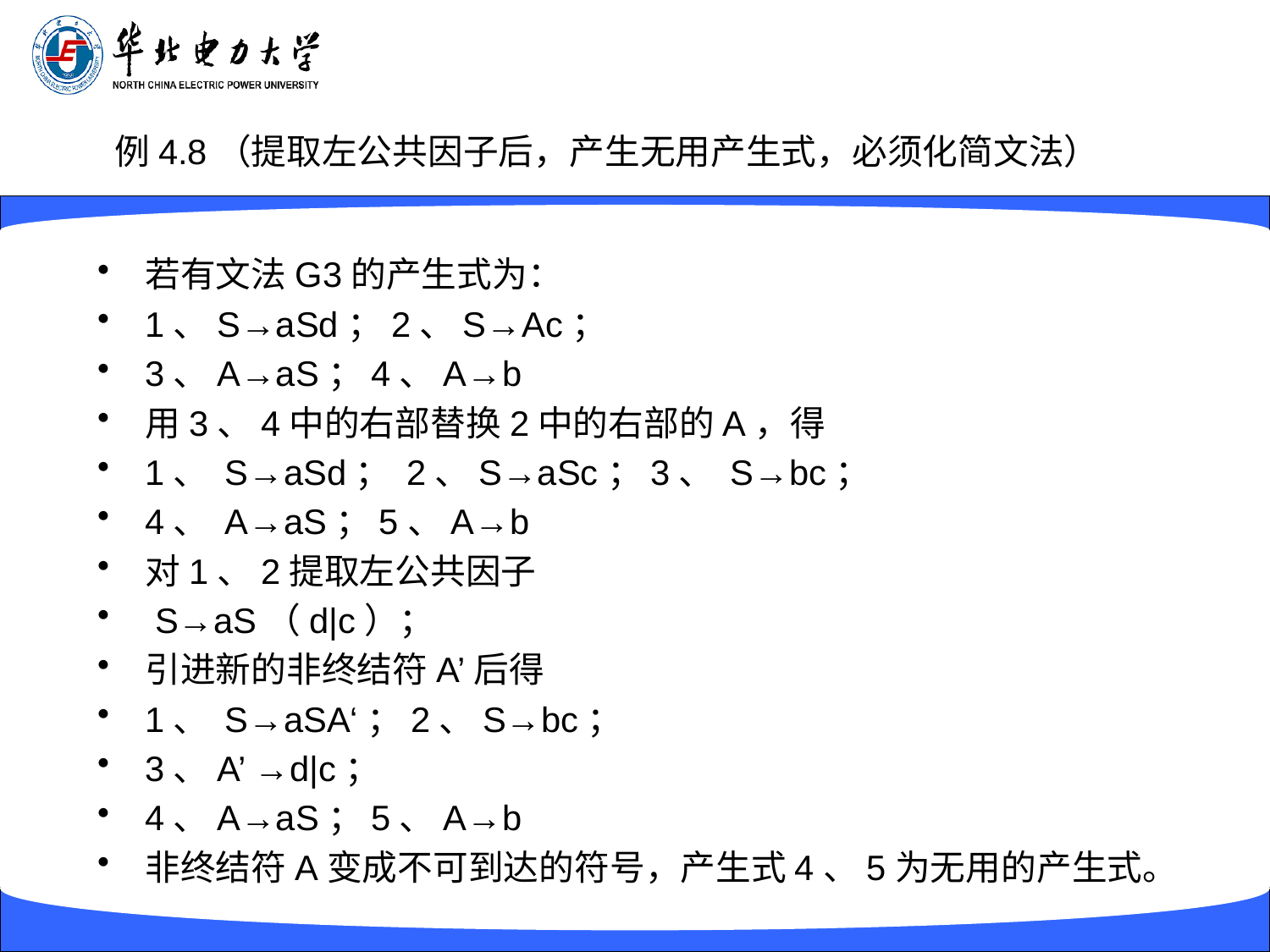

# 例4.8（提取左公共因子后，产生无用产生式，必须化简文法）
若有文法G3的产生式为：
1、S→aSd；2、S→Ac；
3、A→aS；4、A→b
用3、4中的右部替换2中的右部的A，得
1、 S→aSd； 2、S→aSc；3、 S→bc；
4、 A→aS；5、A→b
对1、2提取左公共因子
 S→aS（d|c）；
引进新的非终结符A’后得
1、 S→aSA‘；2、S→bc；
3、A’ →d|c；
4、A→aS；5、A→b
非终结符A变成不可到达的符号，产生式4、5为无用的产生式。